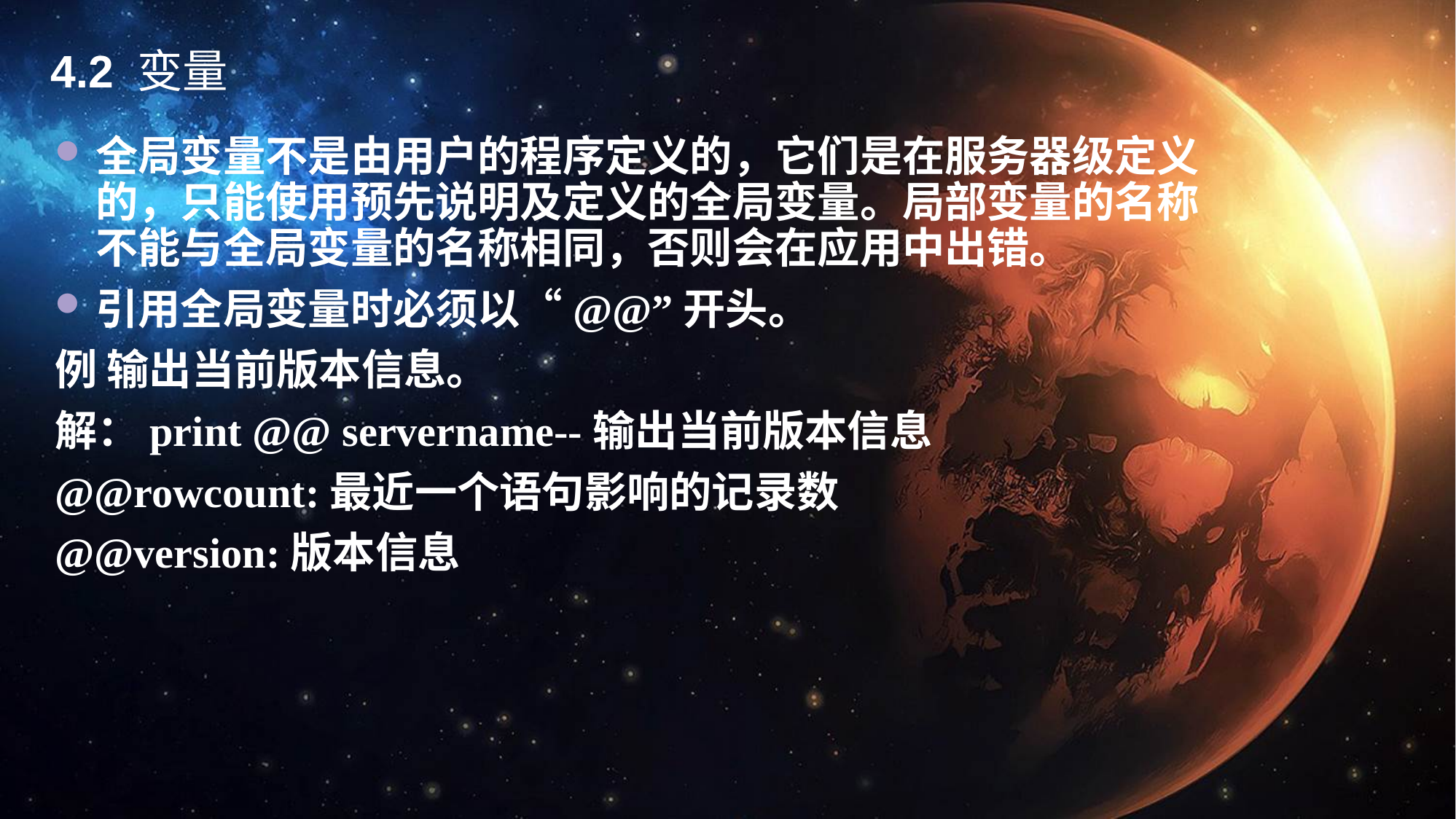

4.2 变量
全局变量不是由用户的程序定义的，它们是在服务器级定义的，只能使用预先说明及定义的全局变量。局部变量的名称不能与全局变量的名称相同，否则会在应用中出错。
引用全局变量时必须以“@@”开头。
例 输出当前版本信息。
解：print @@ servername--输出当前版本信息
@@rowcount:最近一个语句影响的记录数
@@version:版本信息